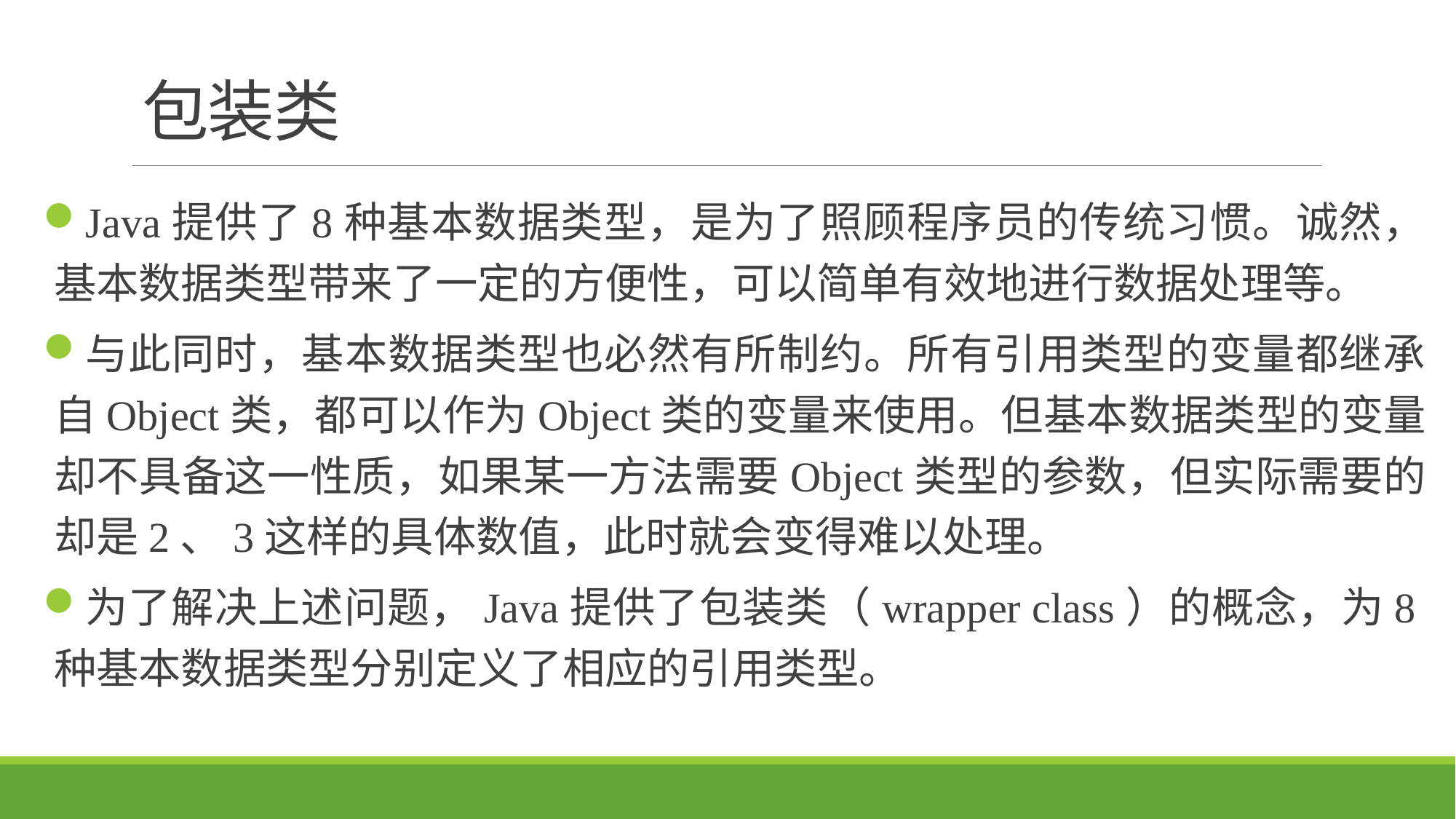

# 包装类
Java提供了8种基本数据类型，是为了照顾程序员的传统习惯。诚然，基本数据类型带来了一定的方便性，可以简单有效地进行数据处理等。
与此同时，基本数据类型也必然有所制约。所有引用类型的变量都继承自Object类，都可以作为Object类的变量来使用。但基本数据类型的变量却不具备这一性质，如果某一方法需要Object类型的参数，但实际需要的却是2、3这样的具体数值，此时就会变得难以处理。
为了解决上述问题，Java提供了包装类（wrapper class）的概念，为8种基本数据类型分别定义了相应的引用类型。